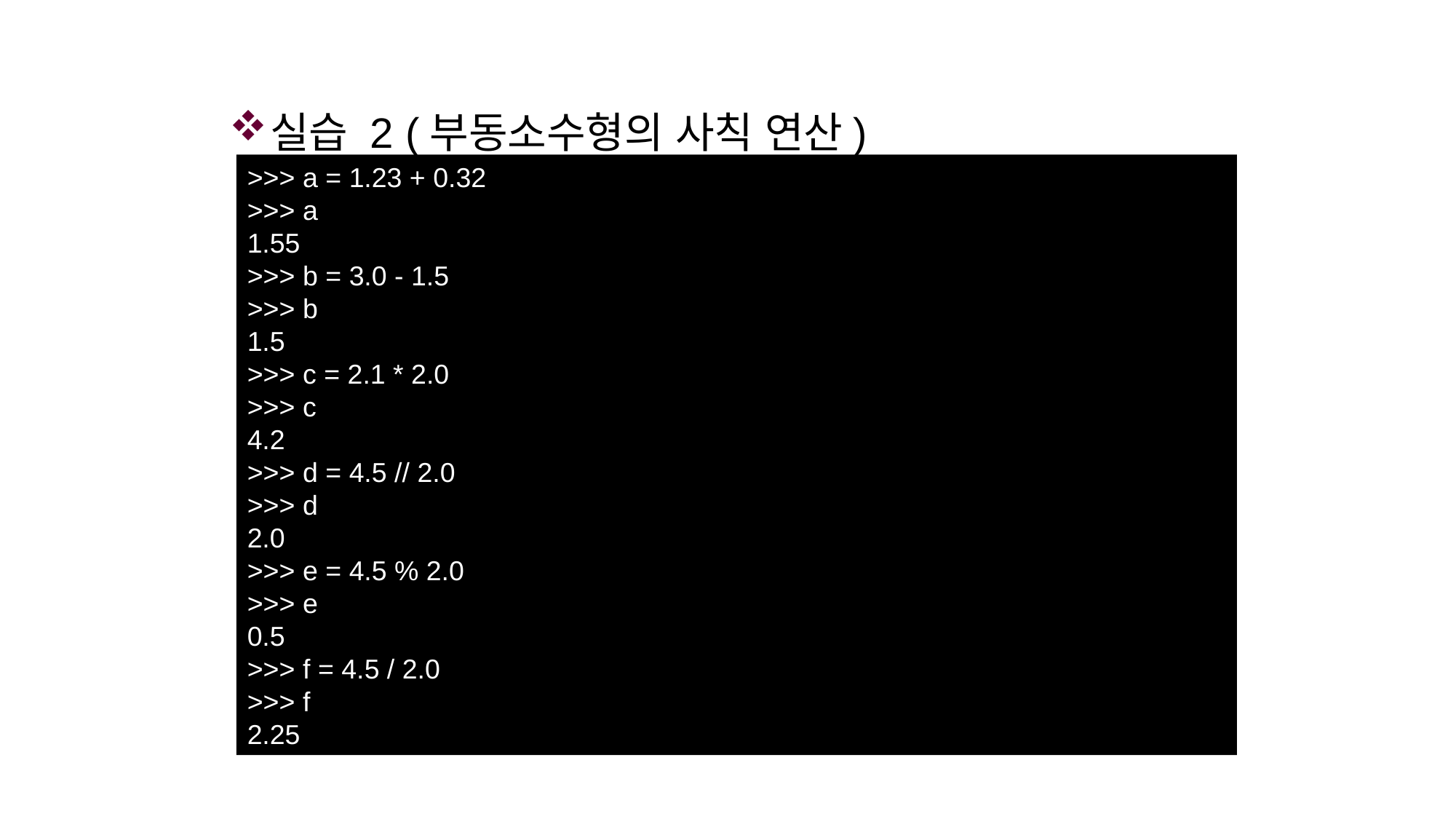

실습 2 (부동소수형의 사칙 연산)
>>> a = 1.23 + 0.32
>>> a
1.55
>>> b = 3.0 - 1.5
>>> b
1.5
>>> c = 2.1 * 2.0
>>> c
4.2
>>> d = 4.5 // 2.0
>>> d
2.0
>>> e = 4.5 % 2.0
>>> e
0.5
>>> f = 4.5 / 2.0
>>> f
2.25